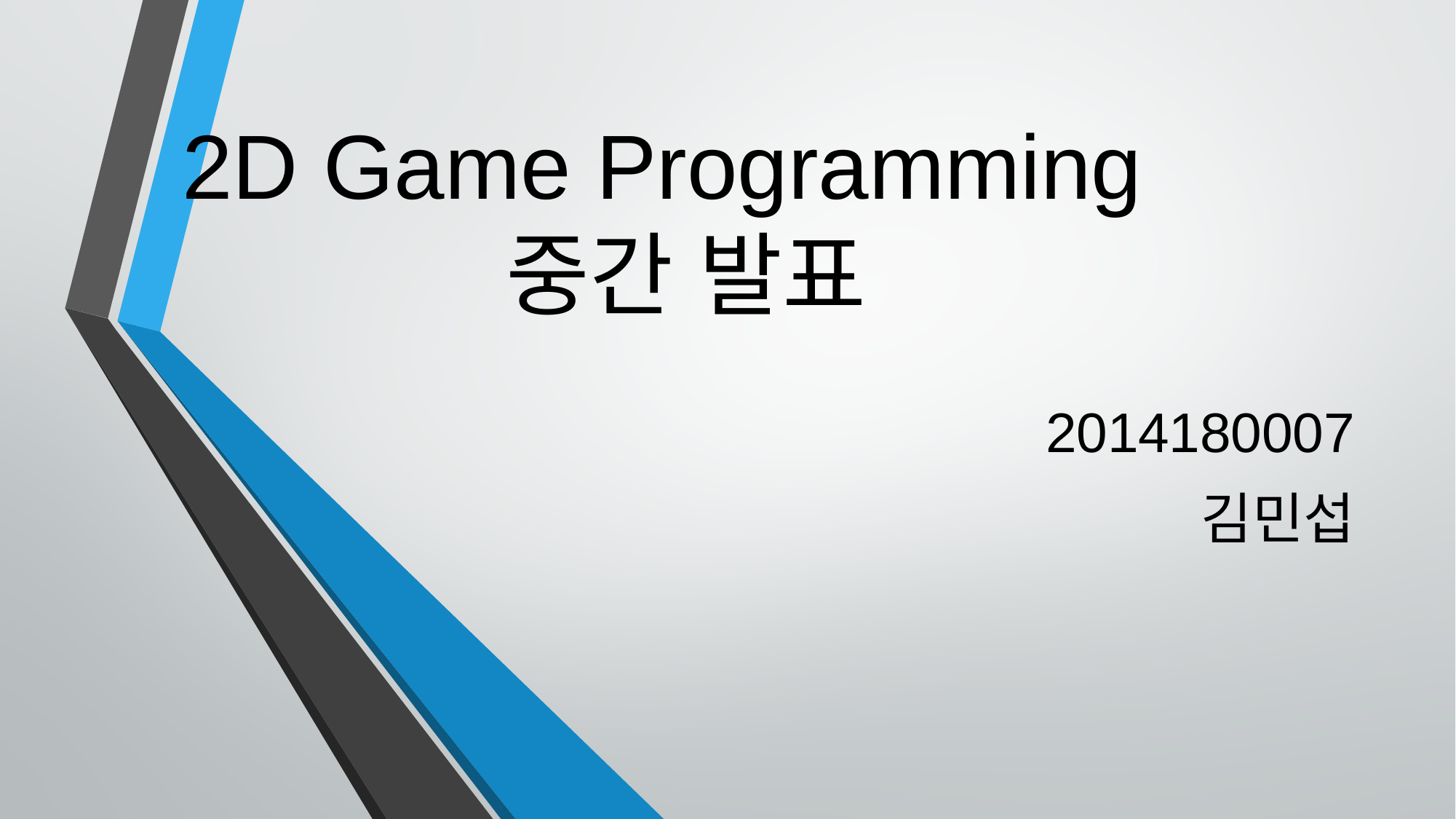

# 2D Game Programming 중간 발표
2014180007
 김민섭